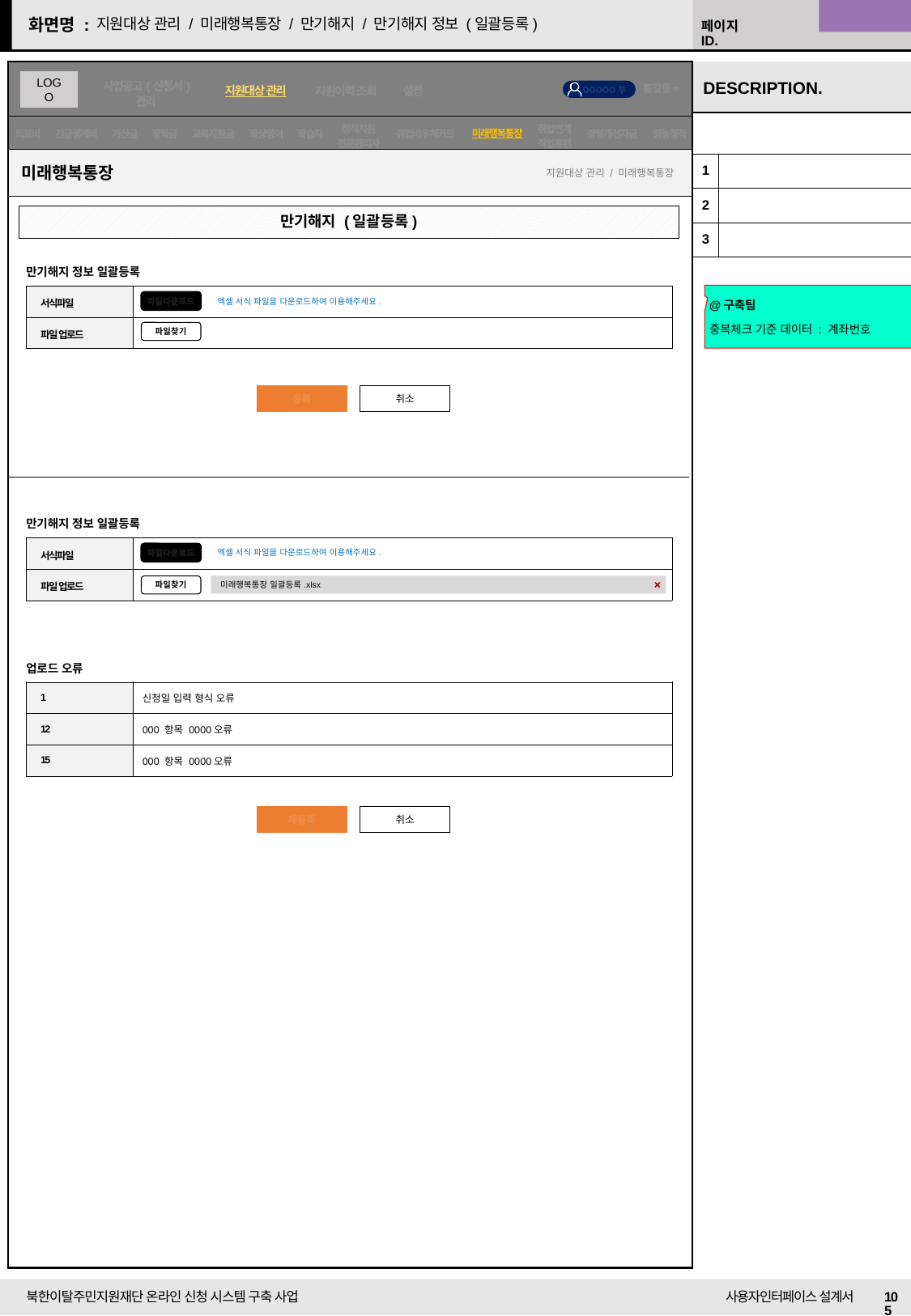

22/09/01 수정
지원대상 관리 / 미래행복통장 / 만기해지 / 만기해지 정보 (일괄등록)

미래행복통장
|  |  |
| --- | --- |
| 1 |  |
| 2 |  |
| 3 |  |
미래행복통장
지원대상 관리 / 미래행복통장
만기해지 (일괄등록)
만기해지 정보 일괄등록
@구축팀
중복체크 기준 데이터 : 계좌번호
| 서식파일 |  |
| --- | --- |
| 파일 업로드 |  |
엑셀 서식 파일을 다운로드하여 이용해주세요.
파일다운로드
파일찾기
등록
취소
만기해지 정보 일괄등록
| 서식파일 |  |
| --- | --- |
| 파일 업로드 |  |
엑셀 서식 파일을 다운로드하여 이용해주세요.
파일다운로드
미래행복통장 일괄등록.xlsx
+
파일찾기
업로드 오류
| 1 | 신청일 입력 형식 오류 |
| --- | --- |
| 12 | 000 항목 0000오류 |
| 15 | 000 항목 0000오류 |
재등록
취소
105